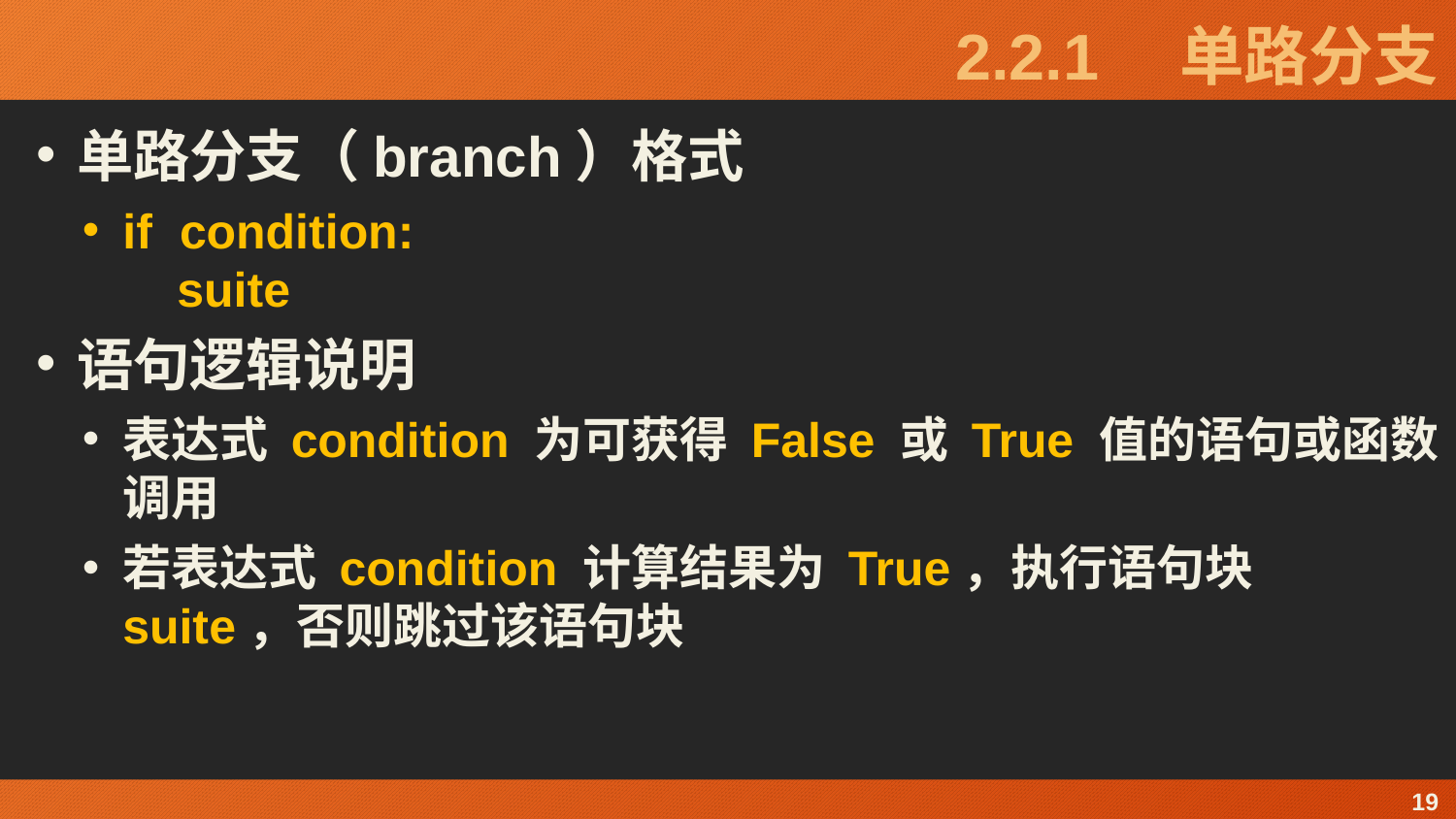

# 2.2.1　单路分支
单路分支（branch）格式
if  condition:
    suite
语句逻辑说明
表达式 condition 为可获得 False 或 True 值的语句或函数调用
若表达式 condition 计算结果为 True，执行语句块 suite，否则跳过该语句块
19